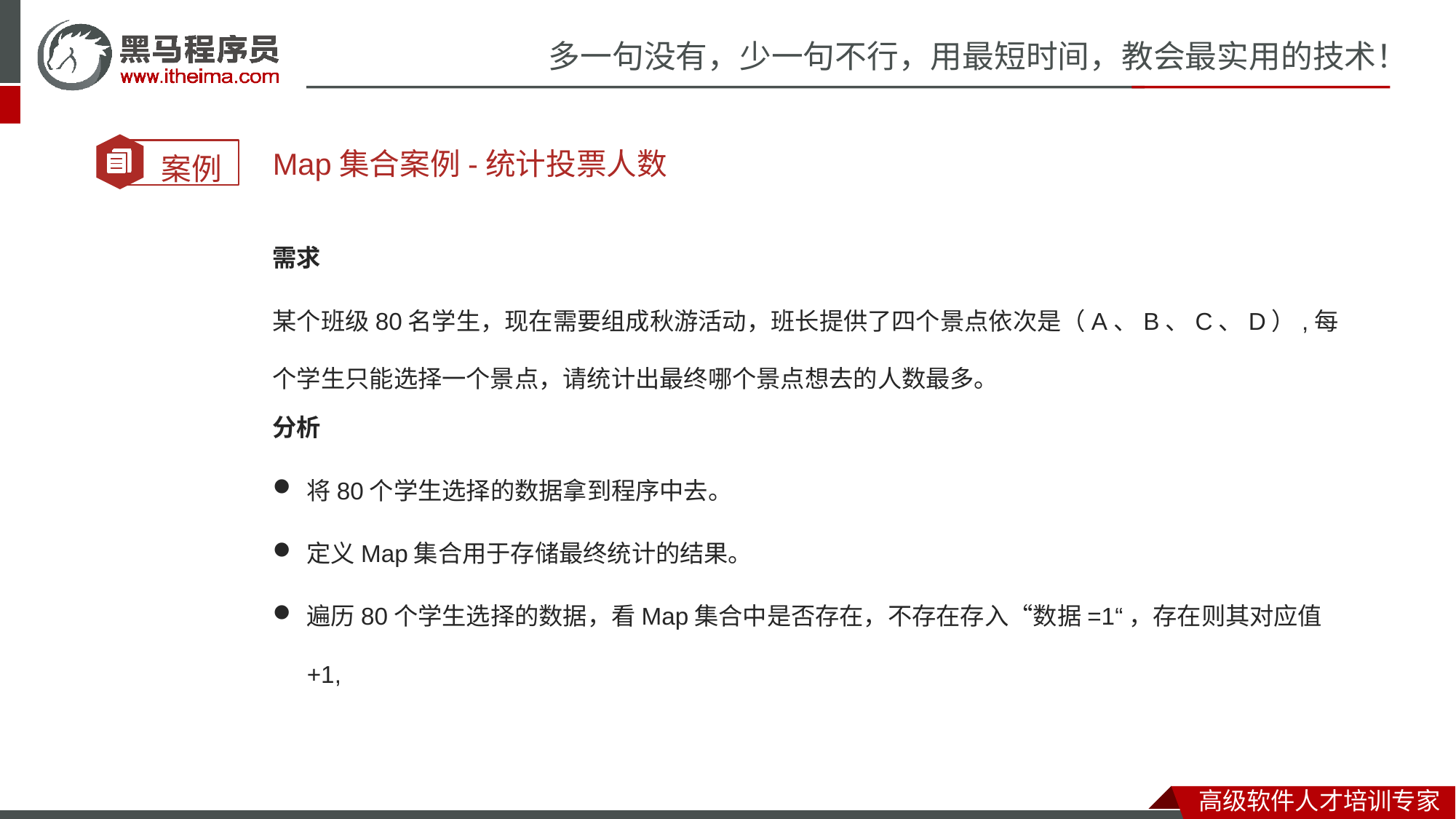

Map集合案例-统计投票人数
需求
某个班级80名学生，现在需要组成秋游活动，班长提供了四个景点依次是（A、B、C、D）,每个学生只能选择一个景点，请统计出最终哪个景点想去的人数最多。
分析
将80个学生选择的数据拿到程序中去。
定义Map集合用于存储最终统计的结果。
遍历80个学生选择的数据，看Map集合中是否存在，不存在存入“数据=1“，存在则其对应值+1,